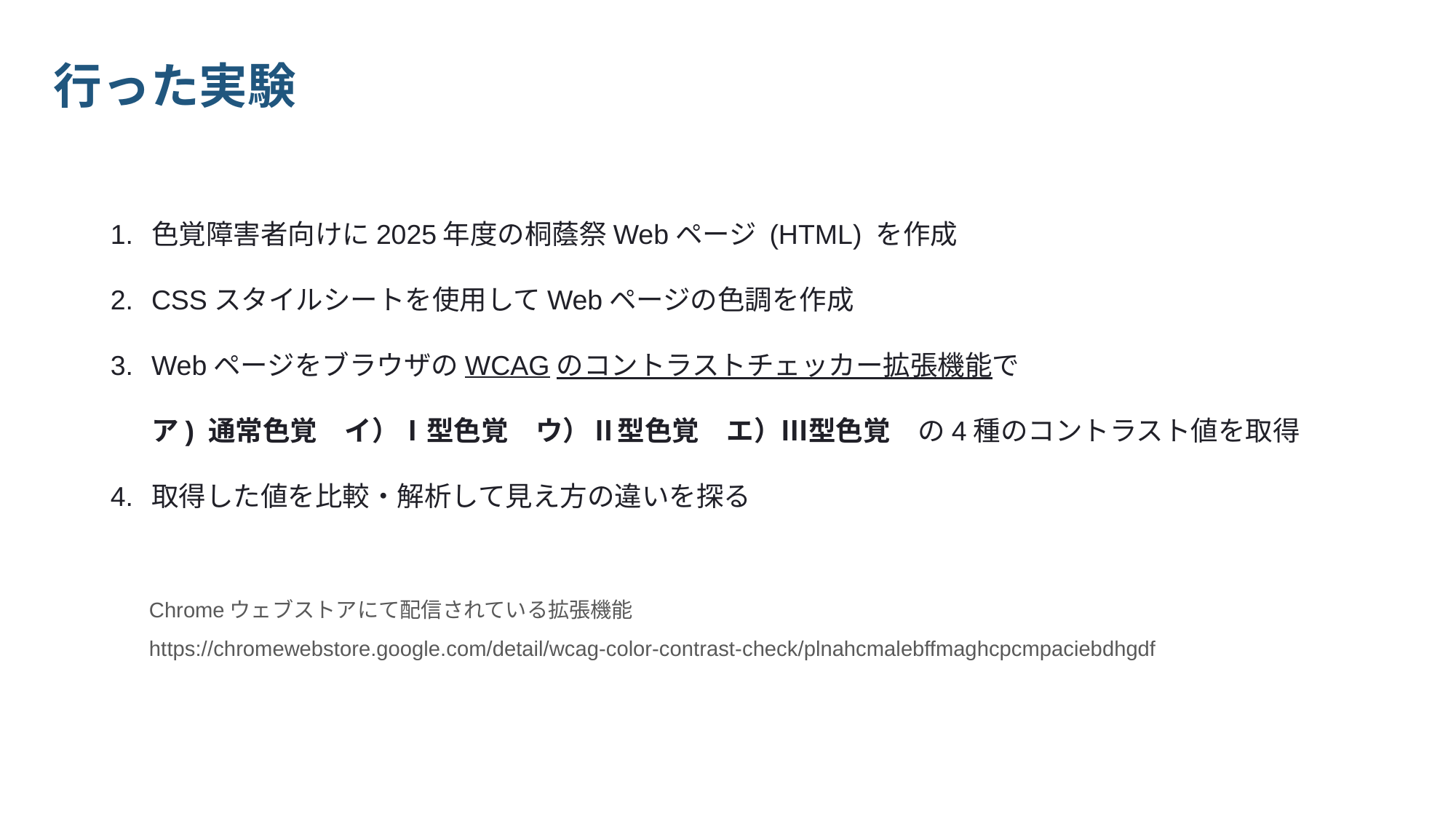

行った実験
色覚障害者向けに2025年度の桐蔭祭Webページ (HTML) を作成
CSSスタイルシートを使用してWebページの色調を作成
WebページをブラウザのWCAGのコントラストチェッカー拡張機能で
ア) 通常色覚　イ）Ⅰ型色覚　ウ）Ⅱ型色覚　エ）Ⅲ型色覚　の4種のコントラスト値を取得
取得した値を比較・解析して見え方の違いを探る
Chromeウェブストアにて配信されている拡張機能
https://chromewebstore.google.com/detail/wcag-color-contrast-check/plnahcmalebffmaghcpcmpaciebdhgdf